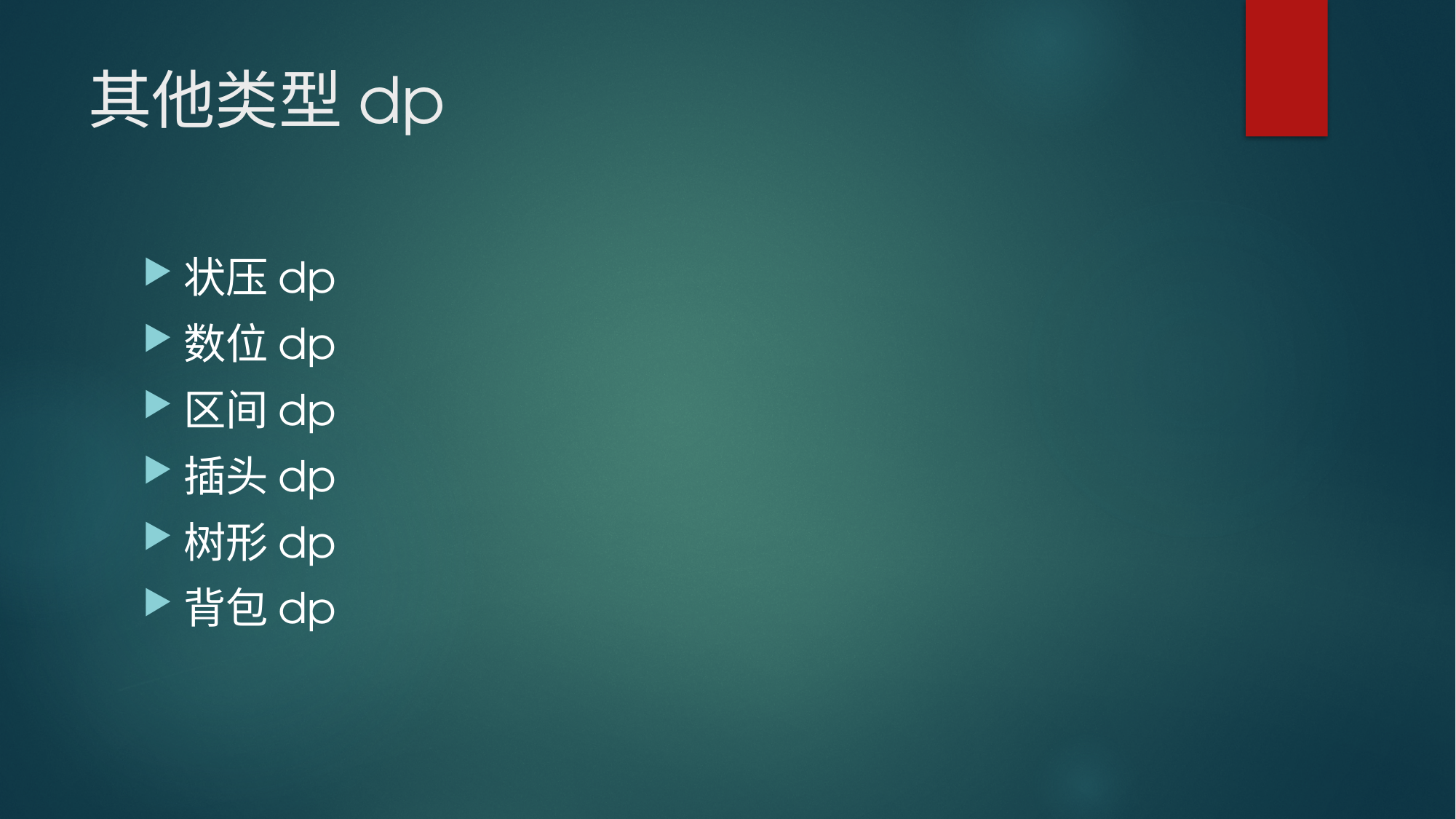

# 其他类型dp
状压dp
数位dp
区间dp
插头dp
树形dp
背包dp